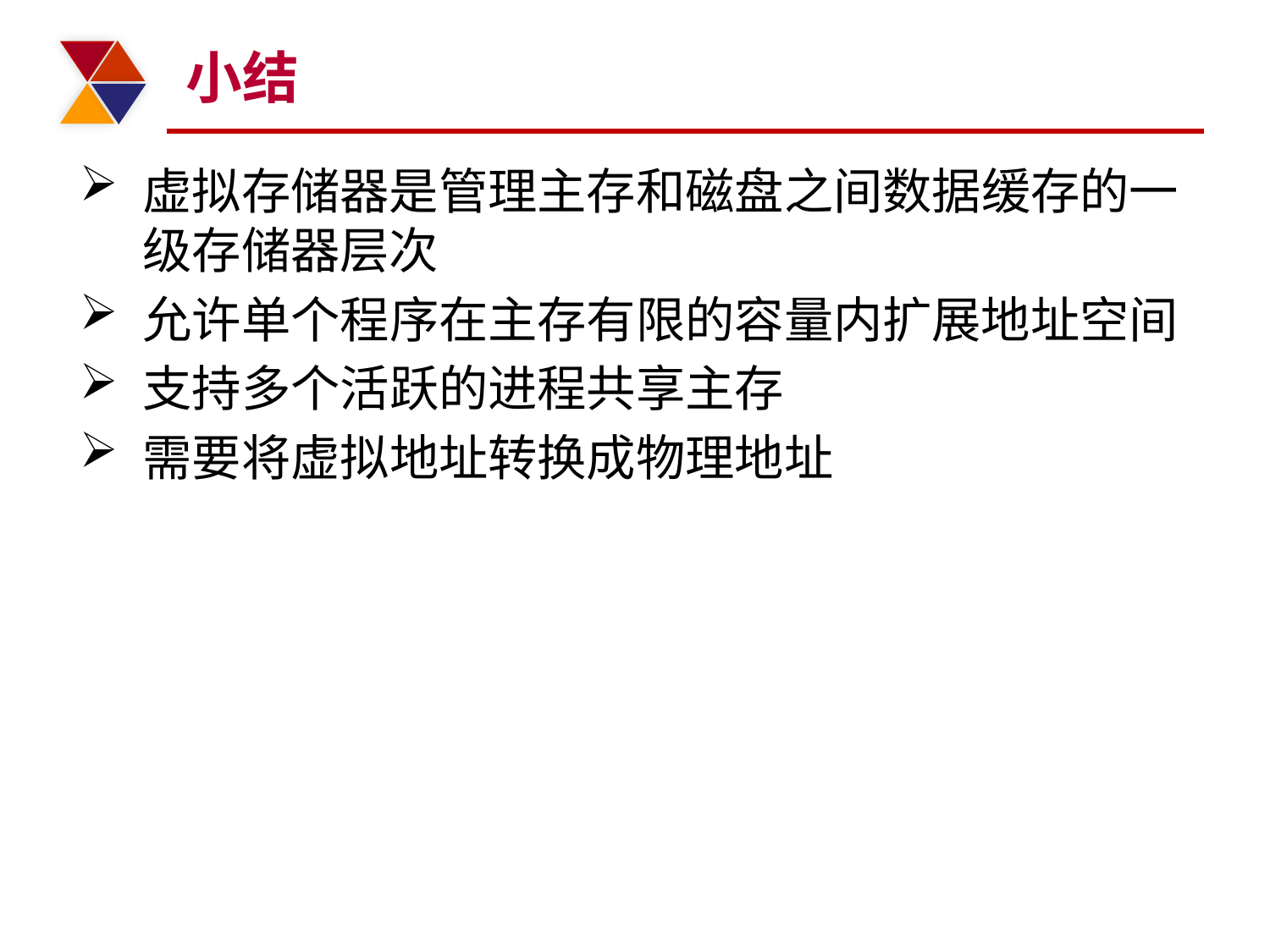

# 小结
虚拟存储器是管理主存和磁盘之间数据缓存的一级存储器层次
允许单个程序在主存有限的容量内扩展地址空间
支持多个活跃的进程共享主存
需要将虚拟地址转换成物理地址